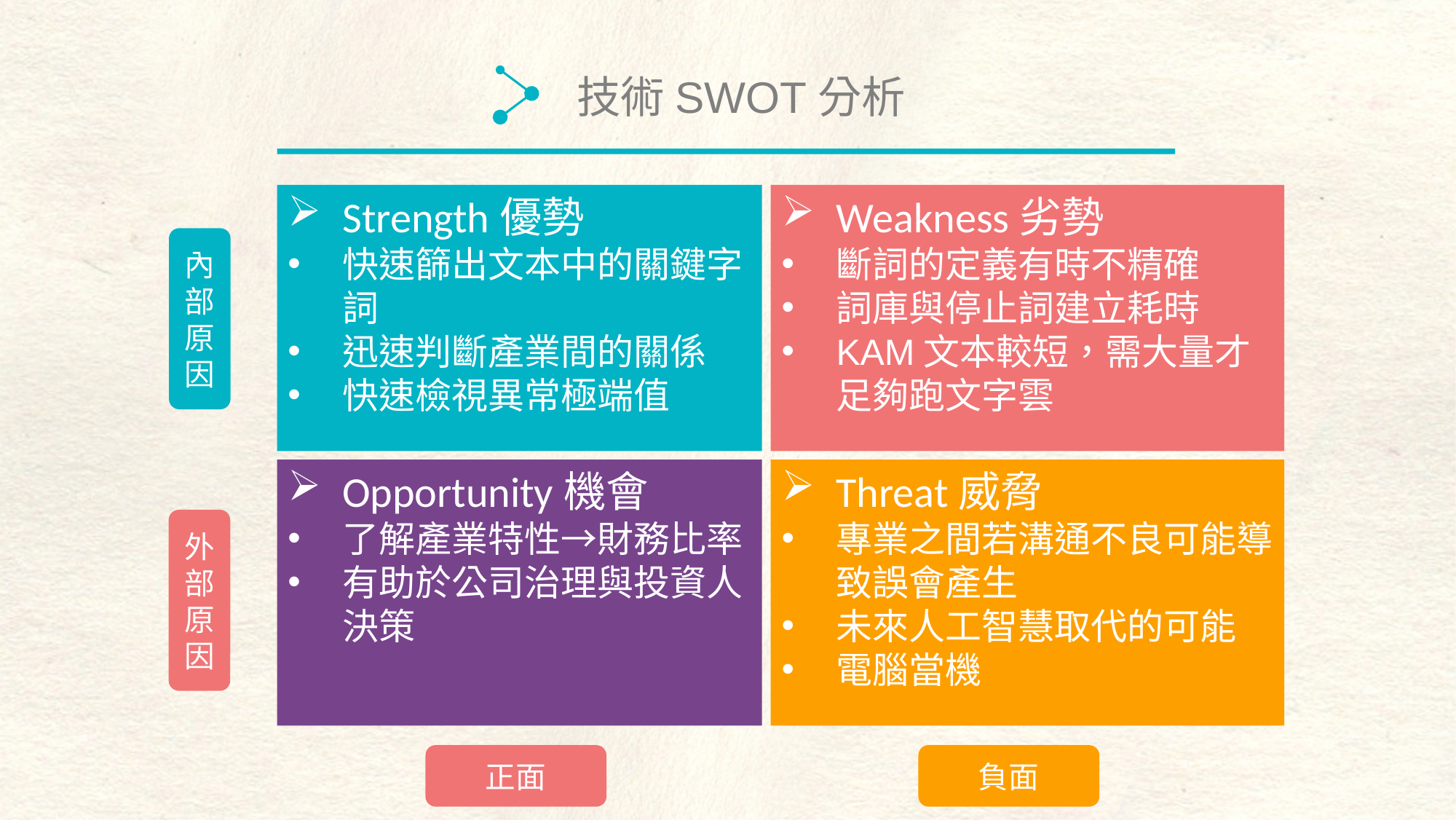

技術SWOT分析

Strength優勢
快速篩出文本中的關鍵字詞
迅速判斷產業間的關係
快速檢視異常極端值

Weakness劣勢
斷詞的定義有時不精確
詞庫與停止詞建立耗時
KAM文本較短，需大量才足夠跑文字雲

Opportunity機會
了解產業特性→財務比率
有助於公司治理與投資人決策

Threat威脅
專業之間若溝通不良可能導致誤會產生
未來人工智慧取代的可能
電腦當機

內部原因
外部原因
負面
正面